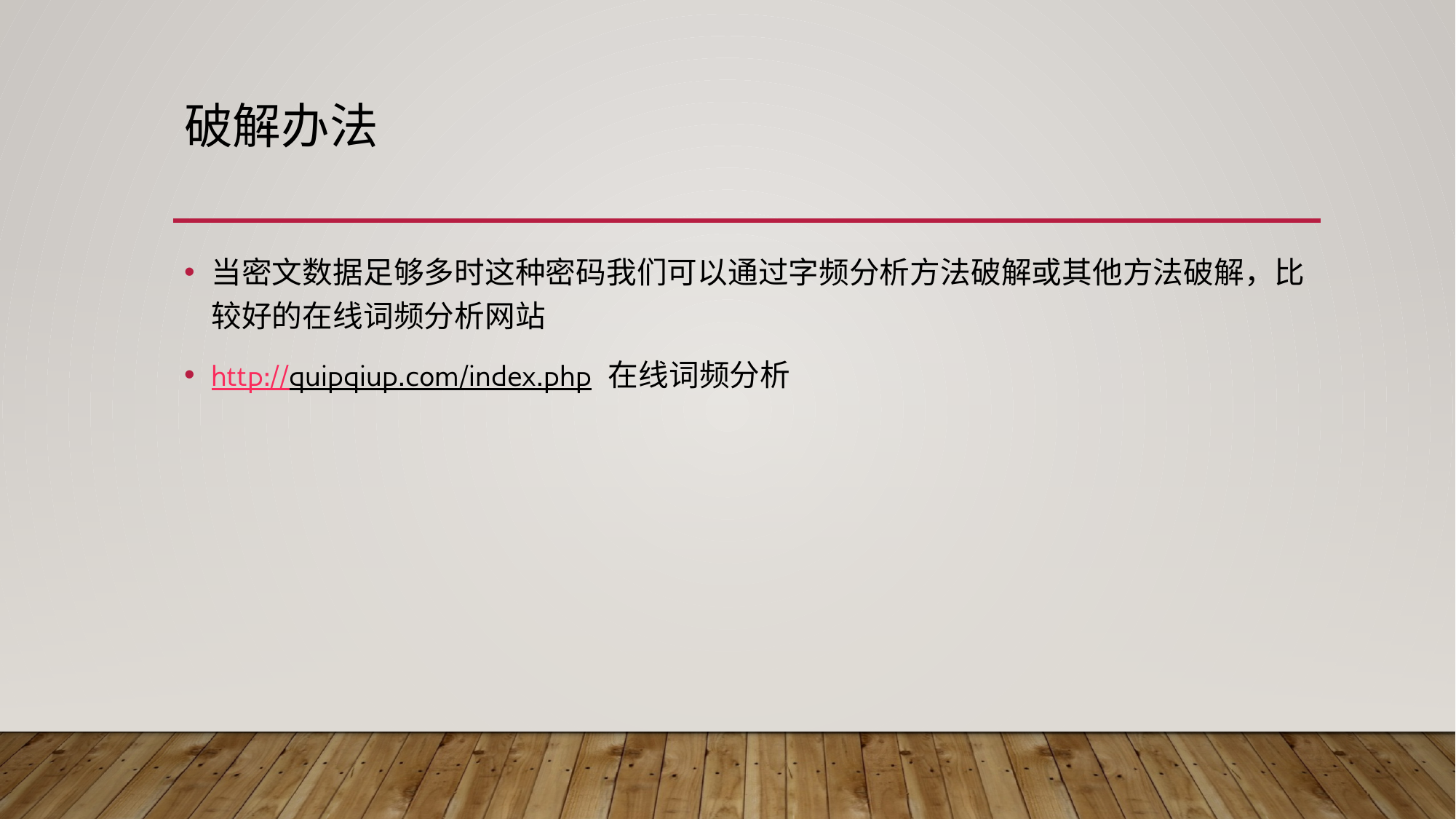

# 破解办法
当密文数据足够多时这种密码我们可以通过字频分析方法破解或其他方法破解，比较好的在线词频分析网站
http://quipqiup.com/index.php 在线词频分析